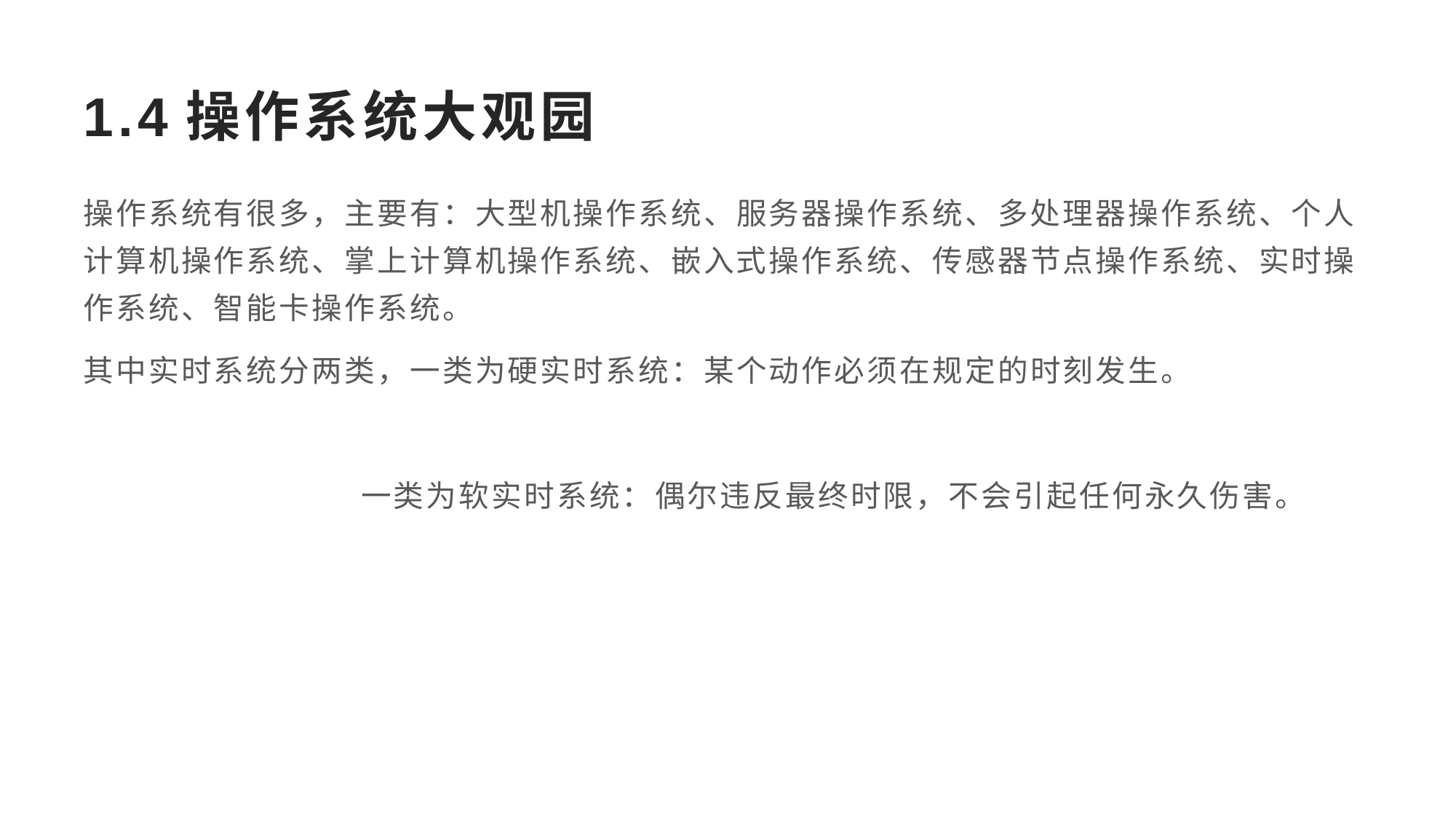

# 1.4操作系统大观园
操作系统有很多，主要有：大型机操作系统、服务器操作系统、多处理器操作系统、个人计算机操作系统、掌上计算机操作系统、嵌入式操作系统、传感器节点操作系统、实时操作系统、智能卡操作系统。
其中实时系统分两类，一类为硬实时系统：某个动作必须在规定的时刻发生。

                              一类为软实时系统：偶尔违反最终时限，不会引起任何永久伤害。